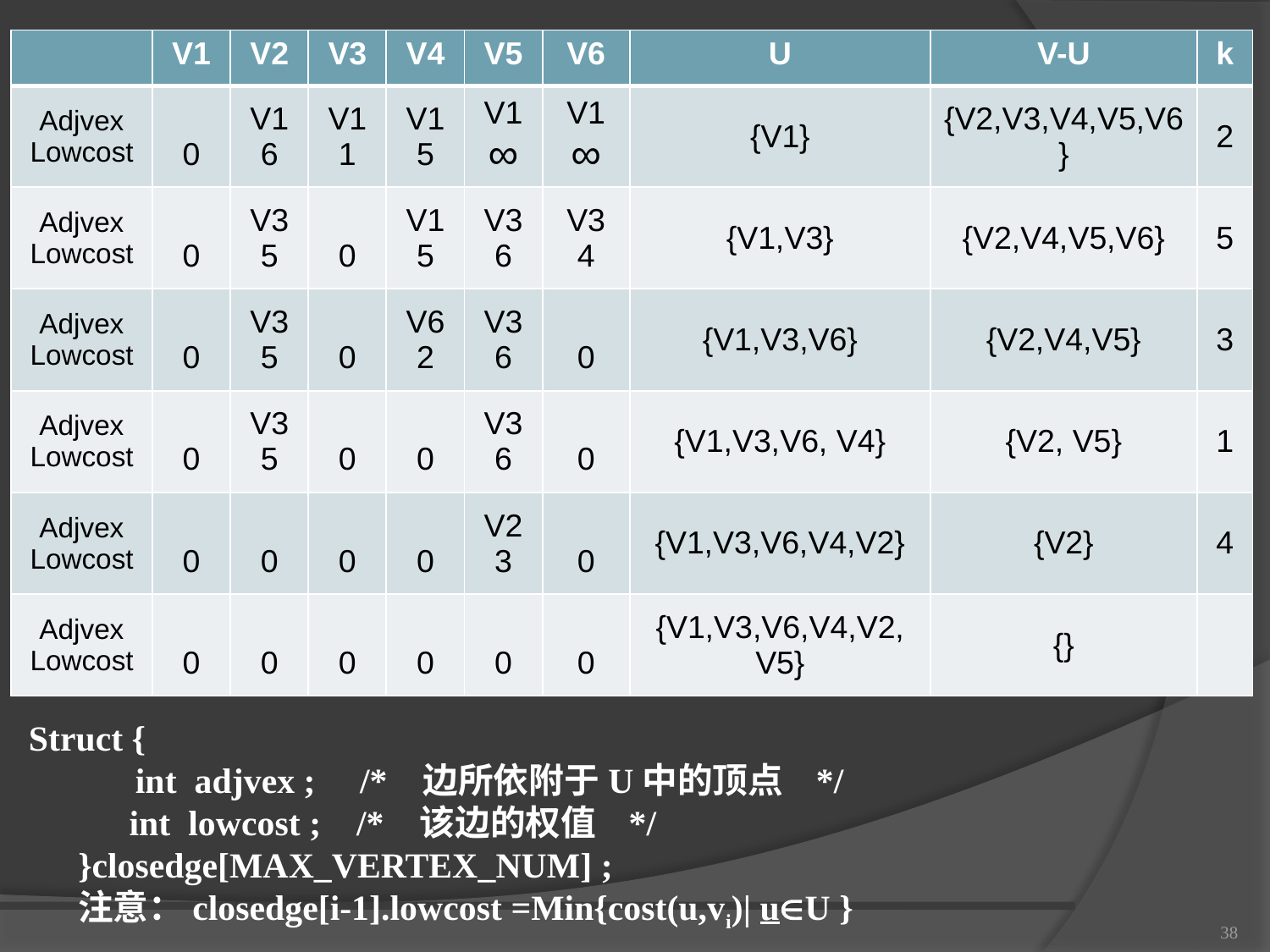

|  | V1 | V2 | V3 | V4 | V5 | V6 | U | V-U | k |
| --- | --- | --- | --- | --- | --- | --- | --- | --- | --- |
| Adjvex Lowcost | 0 | V1 6 | V1 1 | V1 5 | V1 ∞ | V1 ∞ | {V1} | {V2,V3,V4,V5,V6} | 2 |
| Adjvex Lowcost | 0 | V3 5 | 0 | V1 5 | V3 6 | V3 4 | {V1,V3} | {V2,V4,V5,V6} | 5 |
| Adjvex Lowcost | 0 | V3 5 | 0 | V6 2 | V3 6 | 0 | {V1,V3,V6} | {V2,V4,V5} | 3 |
| Adjvex Lowcost | 0 | V3 5 | 0 | 0 | V3 6 | 0 | {V1,V3,V6, V4} | {V2, V5} | 1 |
| Adjvex Lowcost | 0 | 0 | 0 | 0 | V2 3 | 0 | {V1,V3,V6,V4,V2} | {V2} | 4 |
| Adjvex Lowcost | 0 | 0 | 0 | 0 | 0 | 0 | {V1,V3,V6,V4,V2, V5} | {} |  |
Struct {
            int  adjvex ;     /*   边所依附于U中的顶点   */
int  lowcost ;    /*   该边的权值   */
}closedge[MAX_VERTEX_NUM] ;
注意：closedge[i-1].lowcost =Min{cost(u,vi)| u∈U }

38